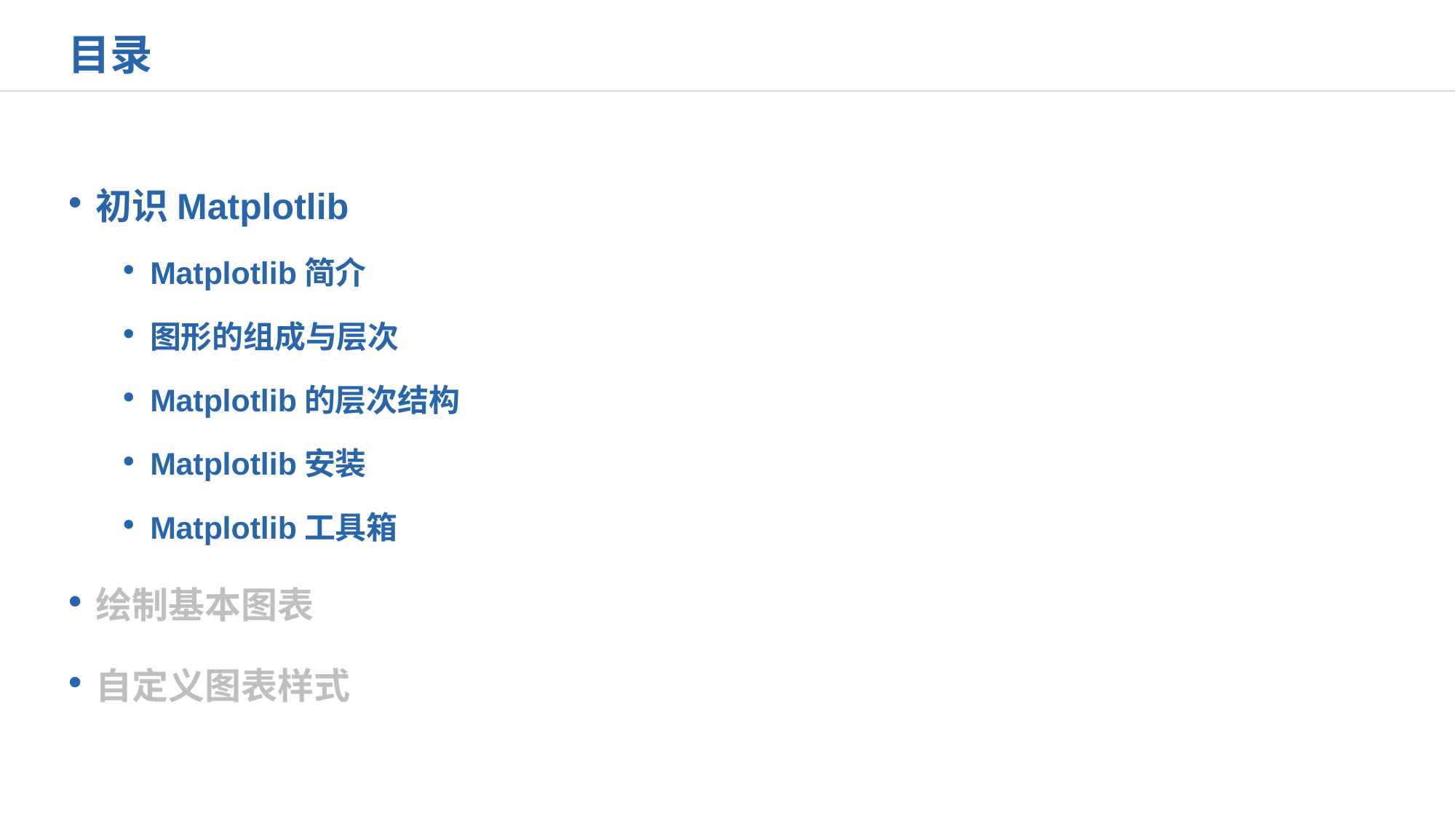

目录
初识Matplotlib
Matplotlib简介
图形的组成与层次
Matplotlib的层次结构
Matplotlib安装
Matplotlib工具箱
绘制基本图表
自定义图表样式